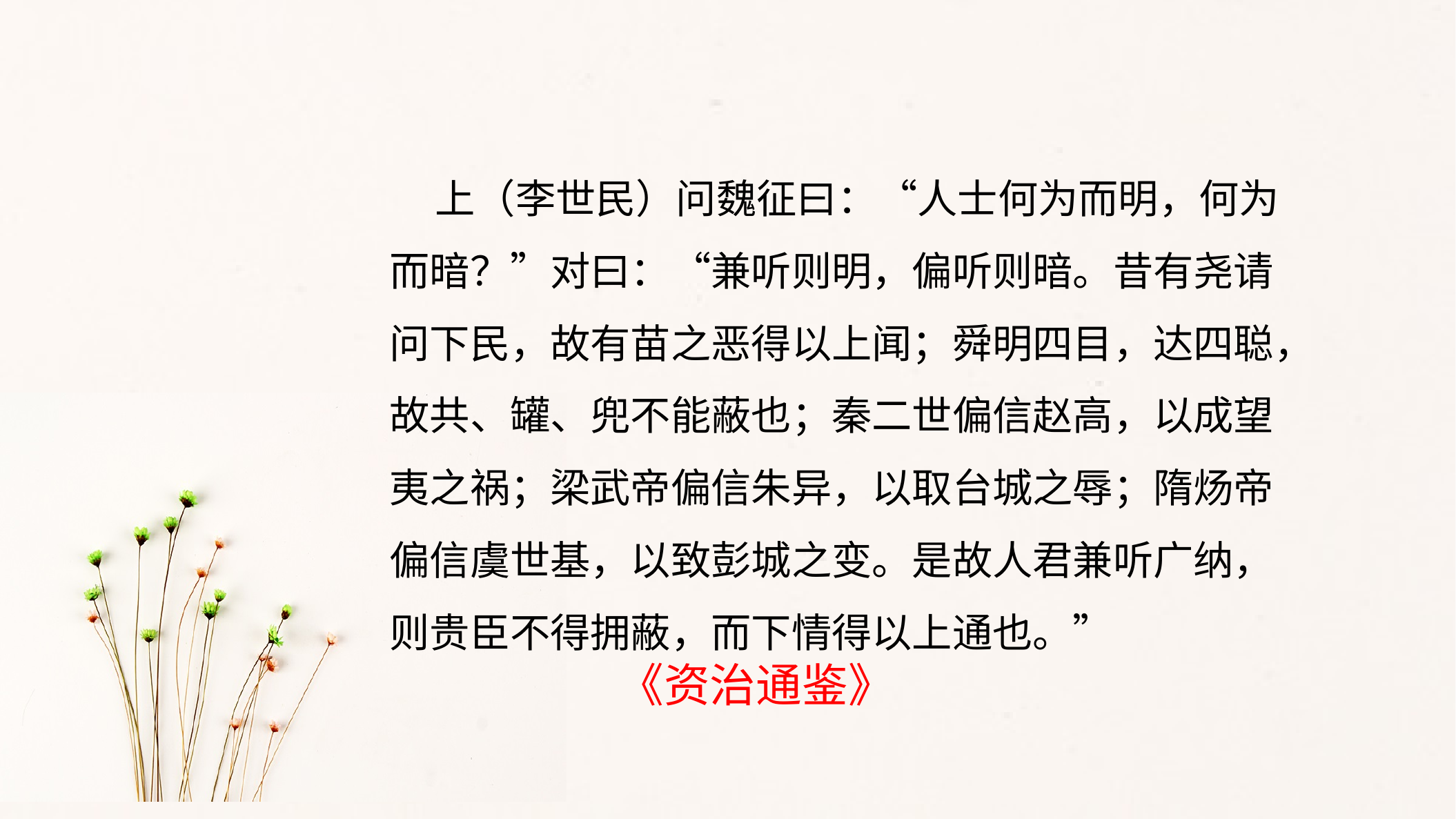

上（李世民）问魏征曰：“人士何为而明，何为而暗？”对曰：“兼听则明，偏听则暗。昔有尧请问下民，故有苗之恶得以上闻；舜明四目，达四聪，故共、罐、兜不能蔽也；秦二世偏信赵高，以成望夷之祸；梁武帝偏信朱异，以取台城之辱；隋炀帝偏信虞世基，以致彭城之变。是故人君兼听广纳，则贵臣不得拥蔽，而下情得以上通也。”
                     《资治通鉴》